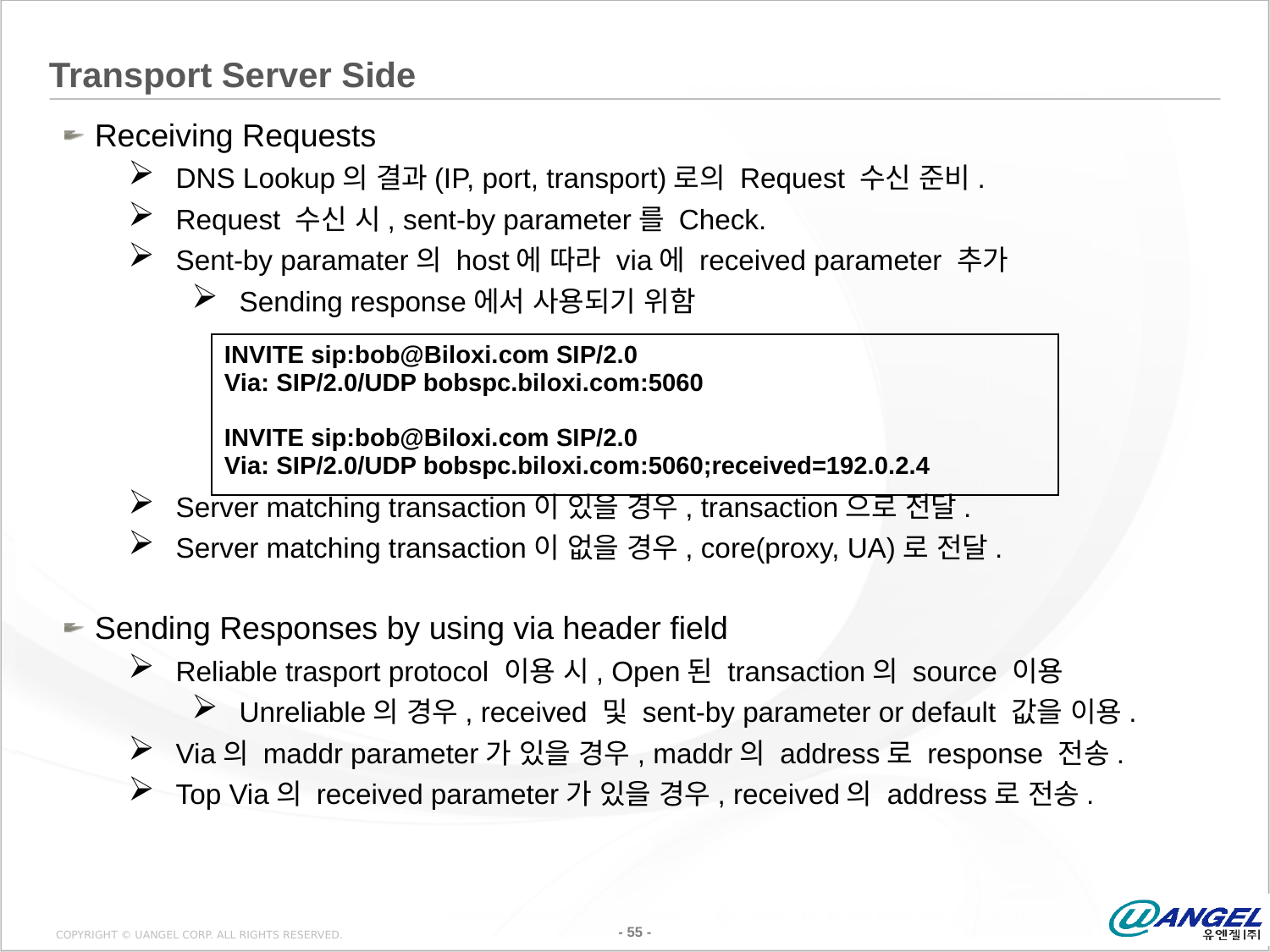

# Transport Server Side
Receiving Requests
DNS Lookup의 결과(IP, port, transport)로의 Request 수신 준비.
Request 수신 시, sent-by parameter를 Check.
Sent-by paramater의 host에 따라 via에 received parameter 추가
Sending response에서 사용되기 위함

Server matching transaction이 있을 경우, transaction으로 전달.
Server matching transaction이 없을 경우, core(proxy, UA)로 전달.

Sending Responses by using via header field
Reliable trasport protocol 이용 시, Open된 transaction의 source 이용
Unreliable의 경우, received 및 sent-by parameter or default 값을 이용.
Via의 maddr parameter가 있을 경우, maddr의 address로 response 전송.
Top Via의 received parameter가 있을 경우, received의 address로 전송.

| INVITE sip:bob@Biloxi.com SIP/2.0 Via: SIP/2.0/UDP bobspc.biloxi.com:5060 INVITE sip:bob@Biloxi.com SIP/2.0 Via: SIP/2.0/UDP bobspc.biloxi.com:5060;received=192.0.2.4 |
| --- |